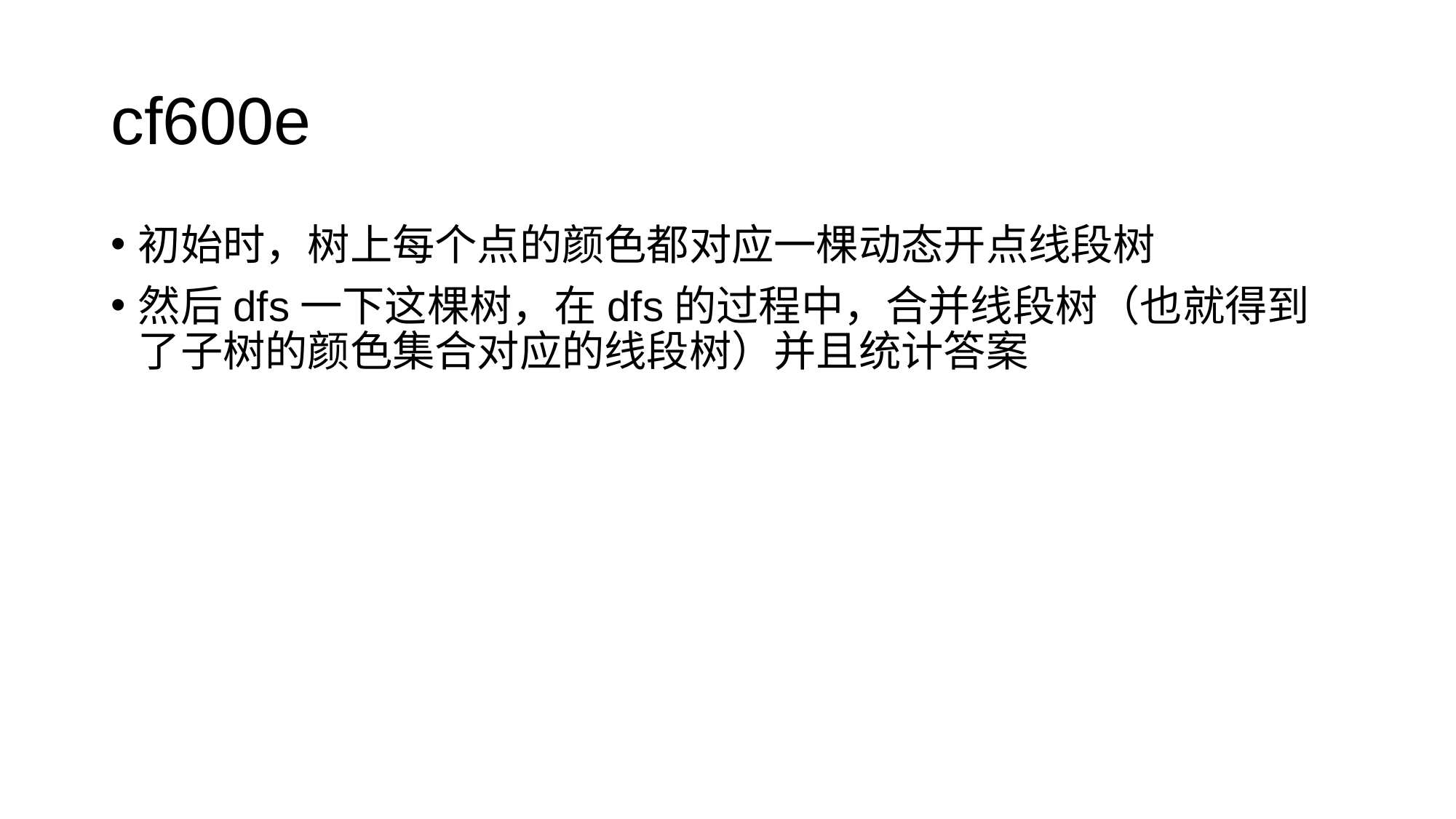

# cf600e
初始时，树上每个点的颜色都对应一棵动态开点线段树
然后dfs一下这棵树，在dfs的过程中，合并线段树（也就得到了子树的颜色集合对应的线段树）并且统计答案